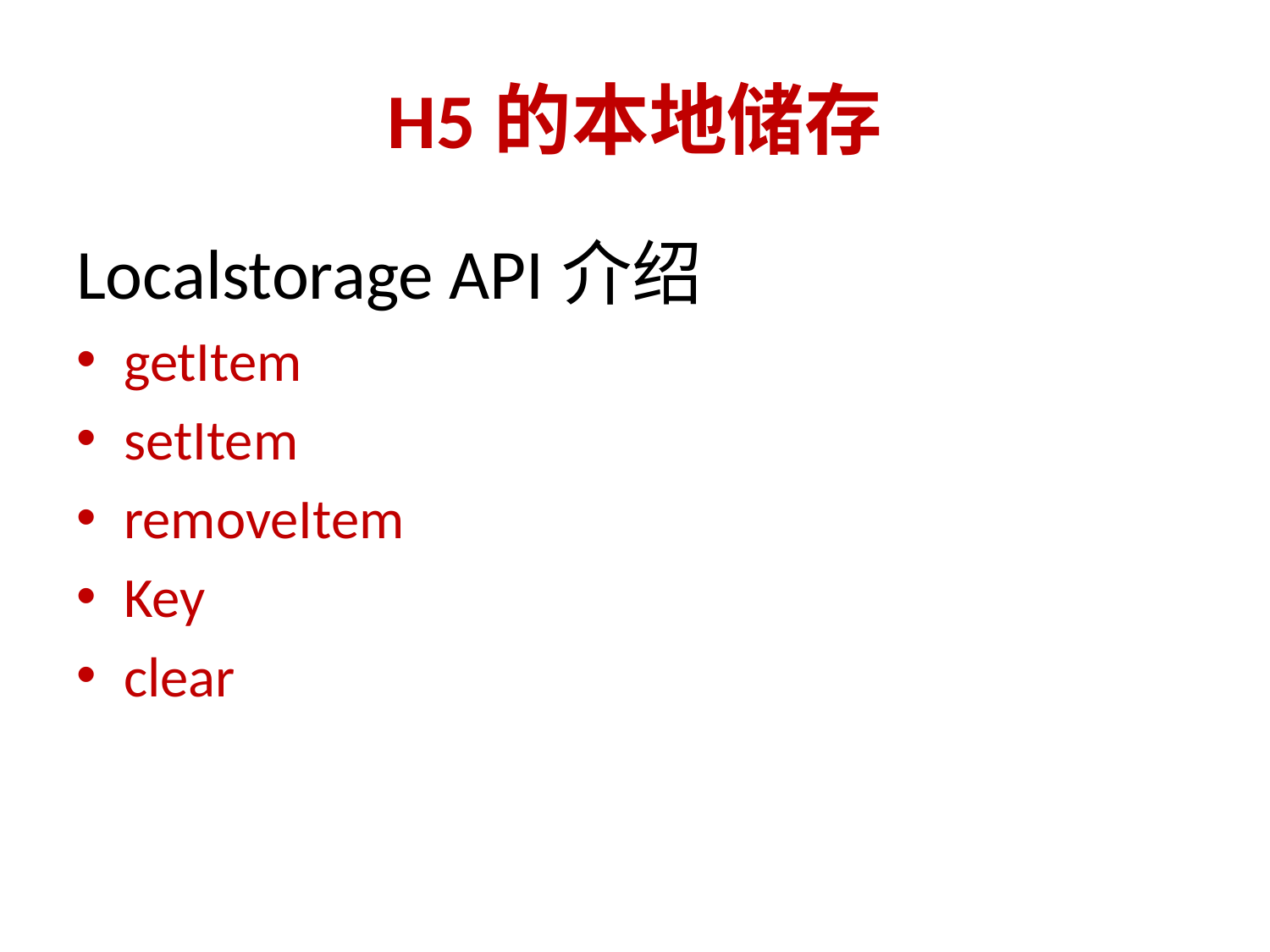

# H5的本地储存
Localstorage API介绍
getItem
setItem
removeItem
Key
clear